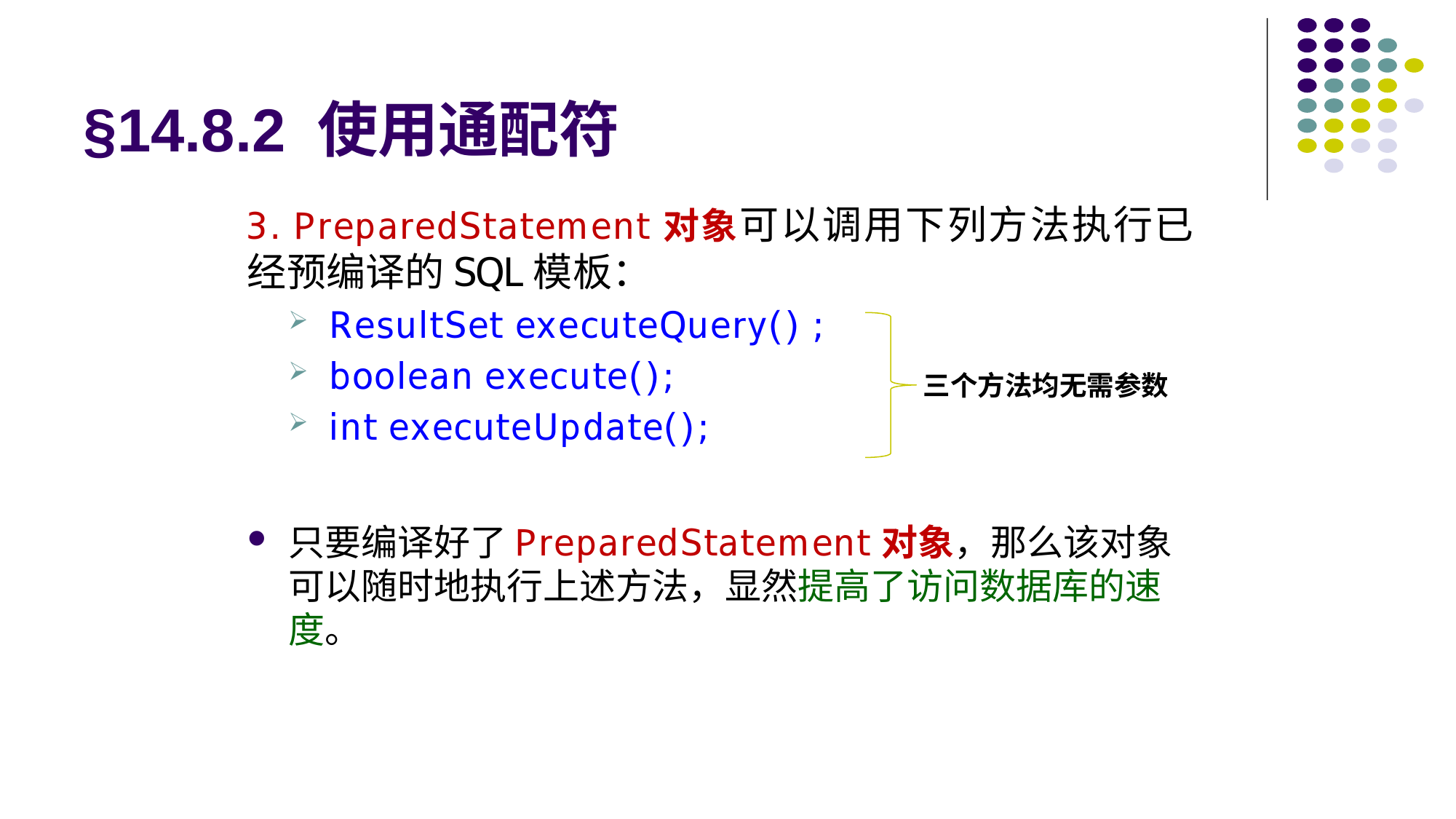

# §14.8.2 使用通配符
3. PreparedStatement对象可以调用下列方法执行已经预编译的SQL模板：
ResultSet executeQuery() ;
boolean execute();
int executeUpdate();

只要编译好了PreparedStatement对象，那么该对象可以随时地执行上述方法，显然提高了访问数据库的速度。

三个方法均无需参数
57